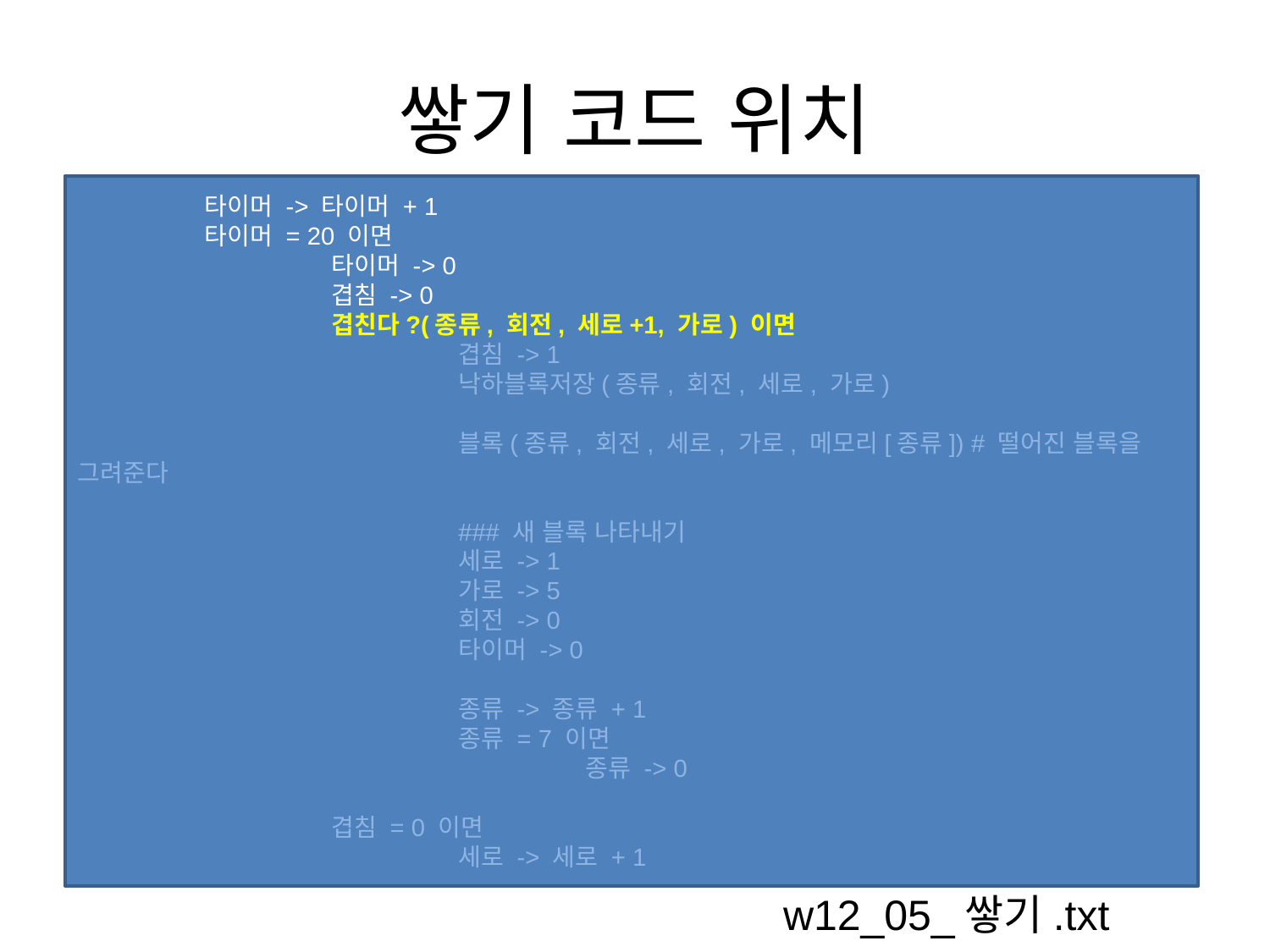

# 쌓기 코드 위치
	타이머 -> 타이머 + 1
	타이머 = 20 이면
		타이머 -> 0
		겹침 -> 0
		겹친다?(종류, 회전, 세로+1, 가로) 이면
			겹침 -> 1
			낙하블록저장(종류, 회전, 세로, 가로)

			블록(종류, 회전, 세로, 가로, 메모리[종류]) # 떨어진 블록을 그려준다

			### 새 블록 나타내기
			세로 -> 1
			가로 -> 5
			회전 -> 0
			타이머 -> 0

			종류 -> 종류 + 1
			종류 = 7 이면
				종류 -> 0

		겹침 = 0 이면
			세로 -> 세로 + 1
w12_05_쌓기.txt